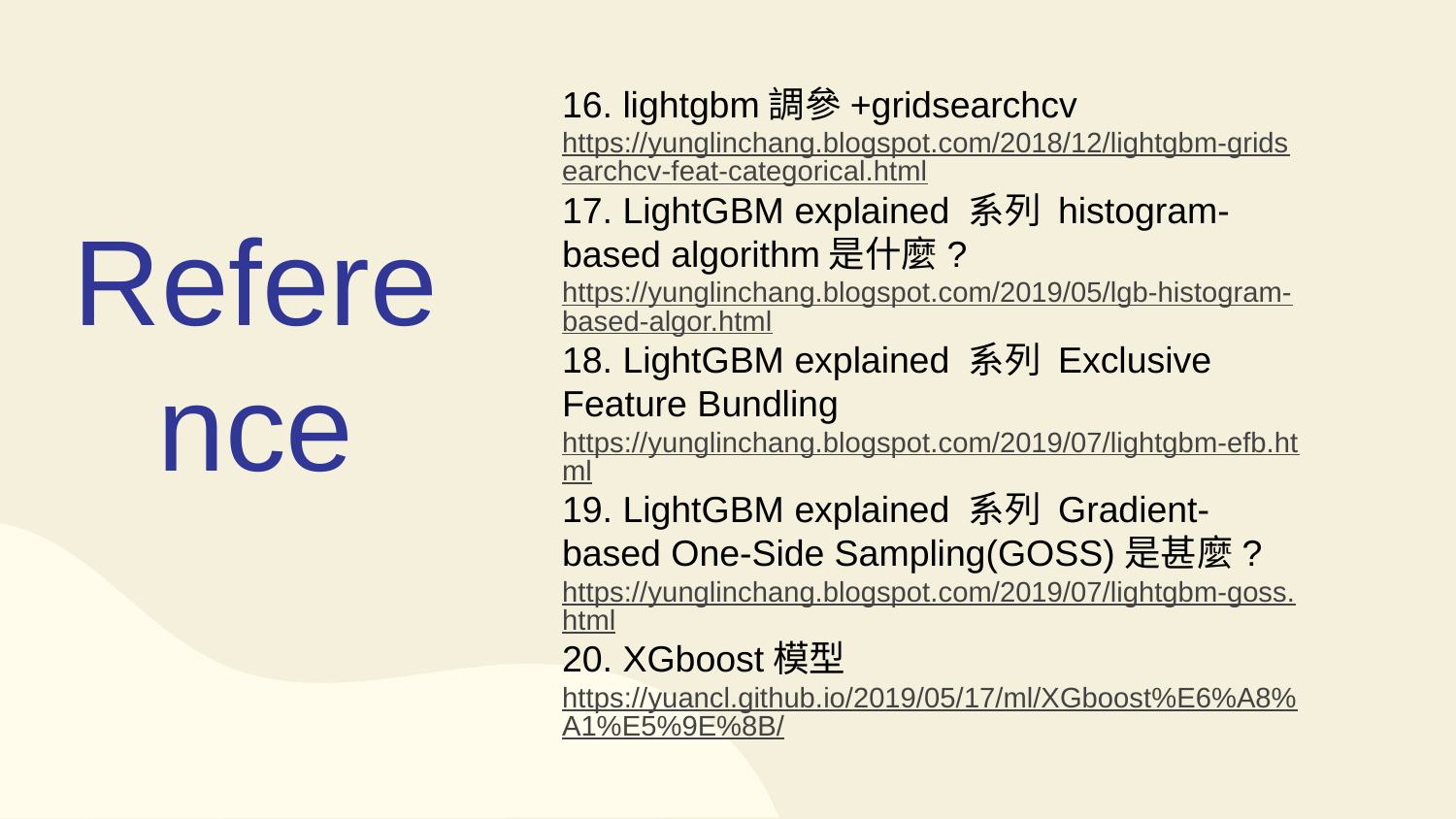

16. lightgbm調參+gridsearchcv
https://yunglinchang.blogspot.com/2018/12/lightgbm-gridsearchcv-feat-categorical.html
17. LightGBM explained 系列 histogram-based algorithm是什麼?
https://yunglinchang.blogspot.com/2019/05/lgb-histogram-based-algor.html
18. LightGBM explained 系列 Exclusive Feature Bundling
https://yunglinchang.blogspot.com/2019/07/lightgbm-efb.html
19. LightGBM explained 系列 Gradient-based One-Side Sampling(GOSS)是甚麼?
https://yunglinchang.blogspot.com/2019/07/lightgbm-goss.html
20. XGboost模型
https://yuancl.github.io/2019/05/17/ml/XGboost%E6%A8%A1%E5%9E%8B/

# Reference